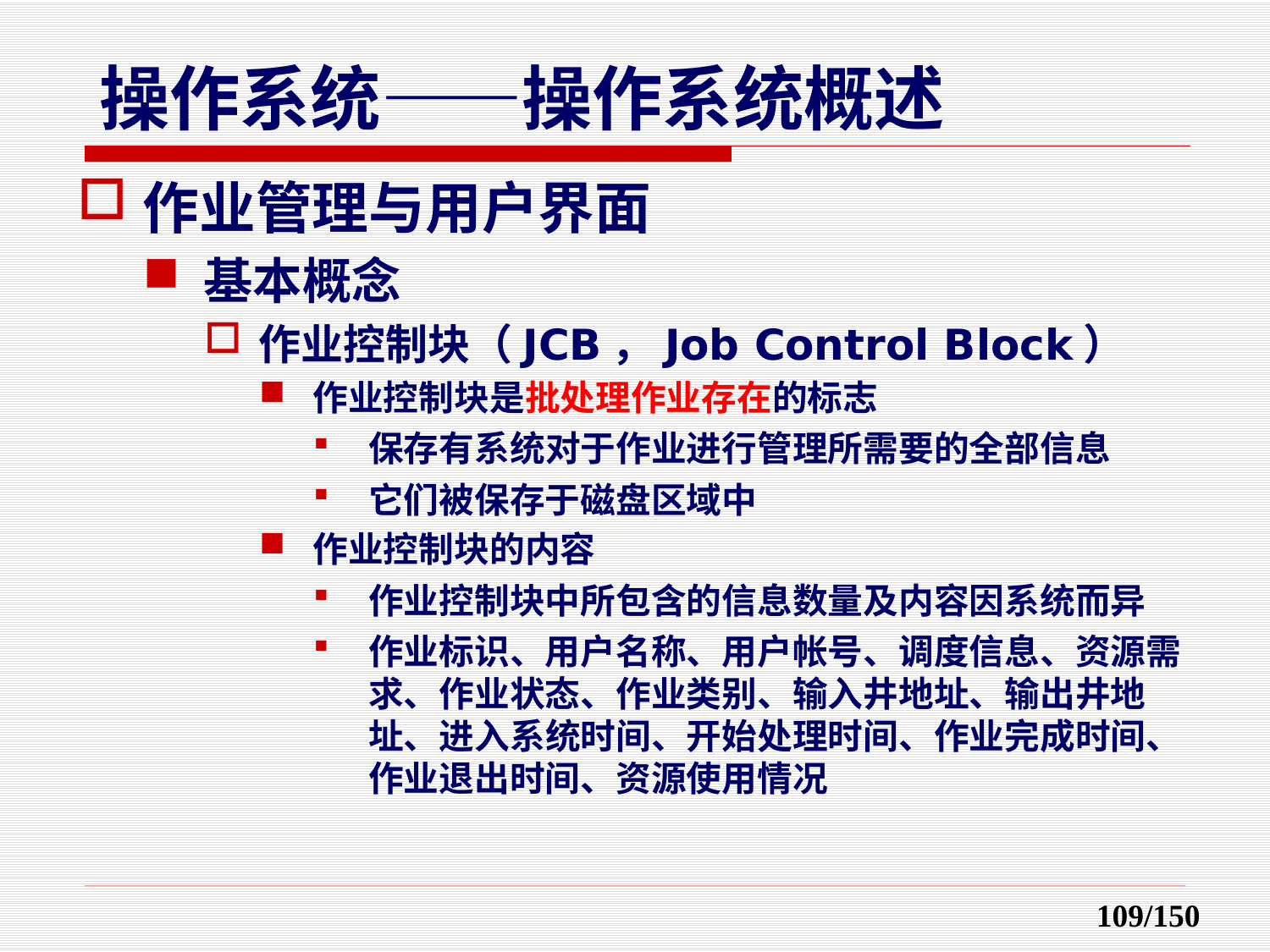

作业管理与用户界面
基本概念
作业控制块（JCB，Job Control Block）
作业控制块是批处理作业存在的标志
保存有系统对于作业进行管理所需要的全部信息
它们被保存于磁盘区域中
作业控制块的内容
作业控制块中所包含的信息数量及内容因系统而异
作业标识、用户名称、用户帐号、调度信息、资源需求、作业状态、作业类别、输入井地址、输出井地址、进入系统时间、开始处理时间、作业完成时间、作业退出时间、资源使用情况